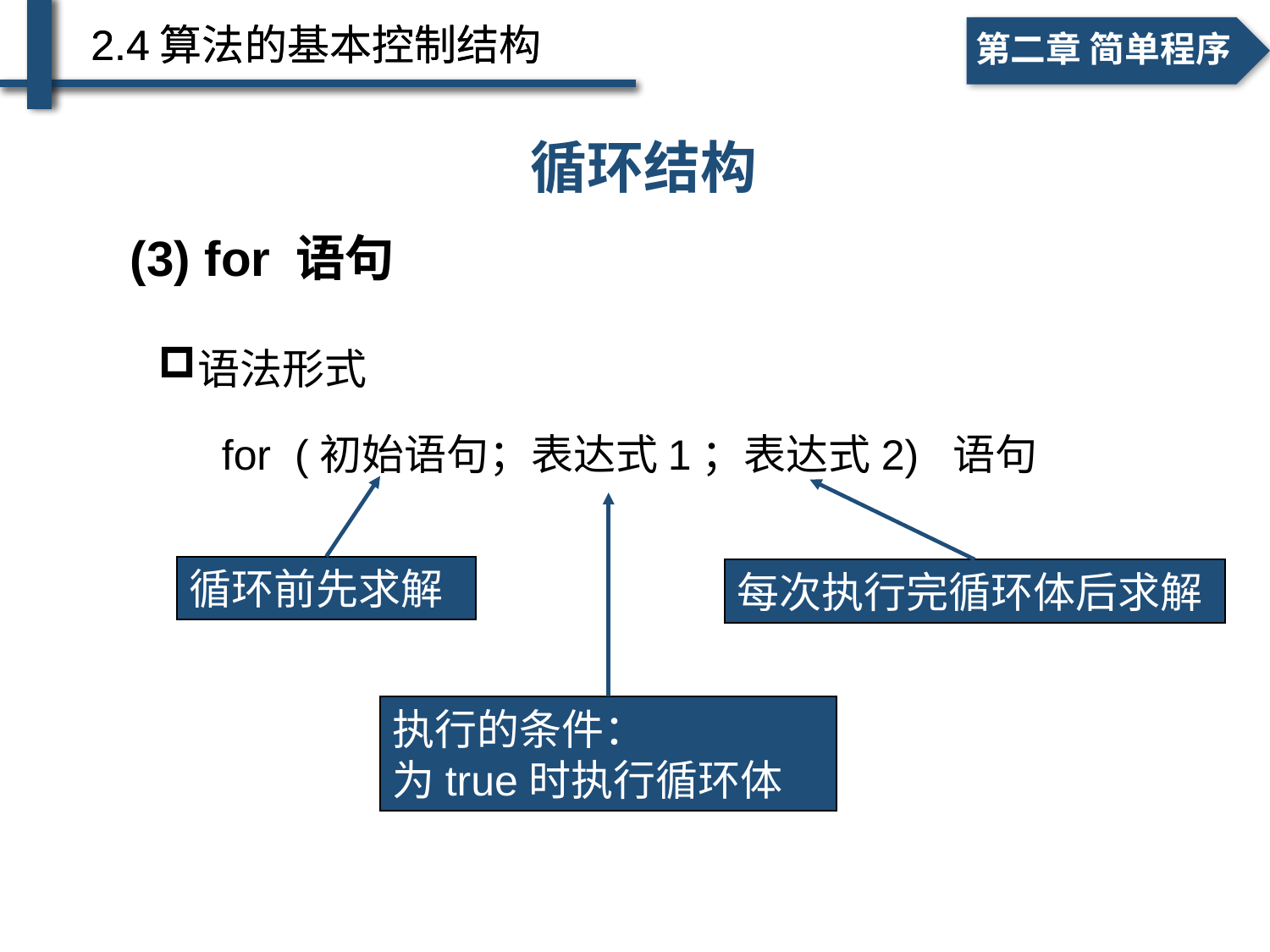

2.4算法的基本控制结构
2.4算法的基本控制结构
一、个人简介
二、学术成绩
一、个人简介

第二章 简单程序
特殊的多分支结构

循环结构
(3) for 语句
语法形式
for  (初始语句；表达式1；表达式2)  语句

循环前先求解
每次执行完循环体后求解
执行的条件：
为true时执行循环体
65